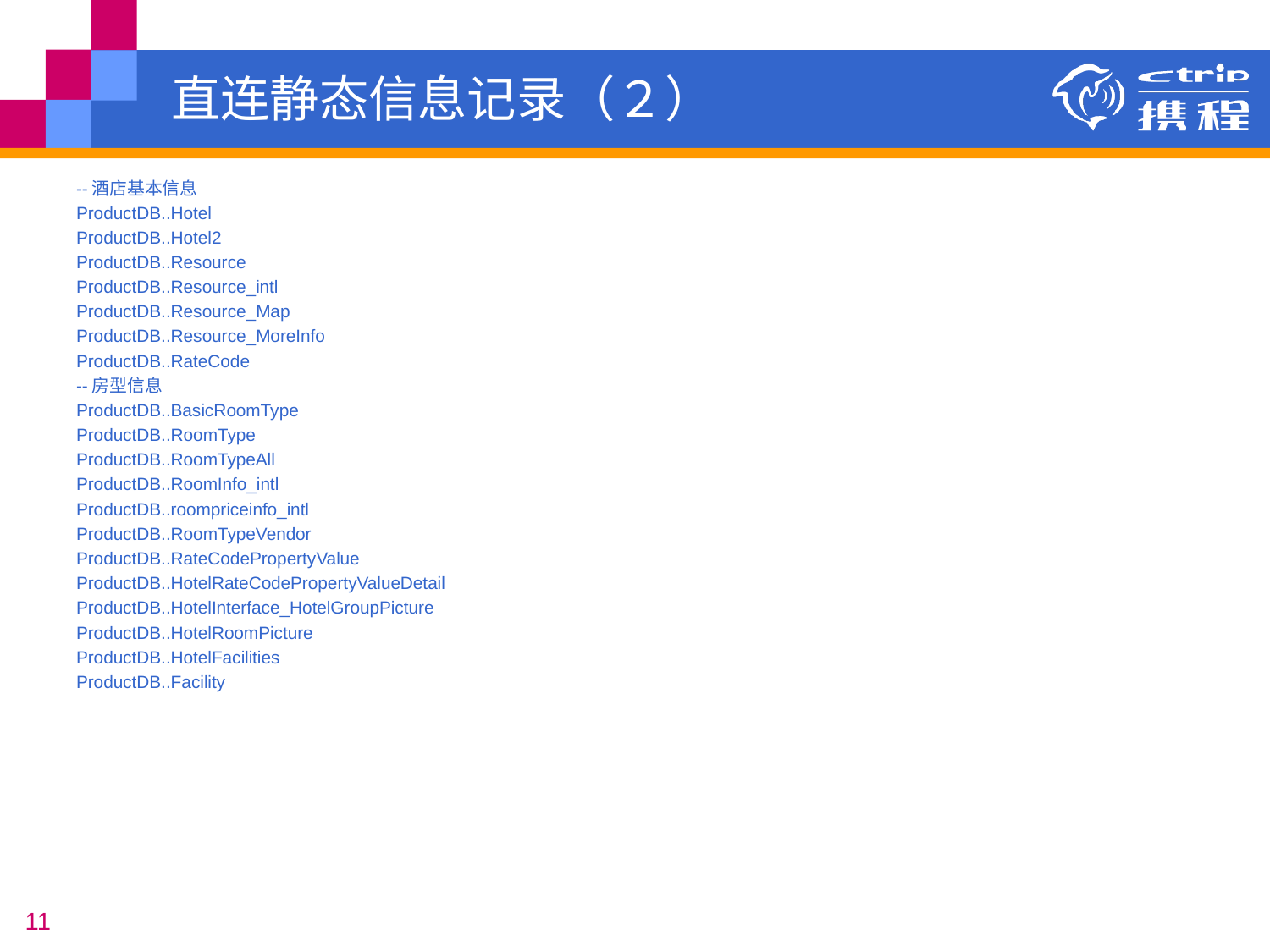

# 直连静态信息记录（２）
--酒店基本信息
ProductDB..Hotel
ProductDB..Hotel2
ProductDB..Resource
ProductDB..Resource_intl
ProductDB..Resource_Map
ProductDB..Resource_MoreInfo
ProductDB..RateCode
--房型信息
ProductDB..BasicRoomType
ProductDB..RoomType
ProductDB..RoomTypeAll
ProductDB..RoomInfo_intl
ProductDB..roompriceinfo_intl
ProductDB..RoomTypeVendor
ProductDB..RateCodePropertyValue
ProductDB..HotelRateCodePropertyValueDetail
ProductDB..HotelInterface_HotelGroupPicture
ProductDB..HotelRoomPicture
ProductDB..HotelFacilities
ProductDB..Facility

11